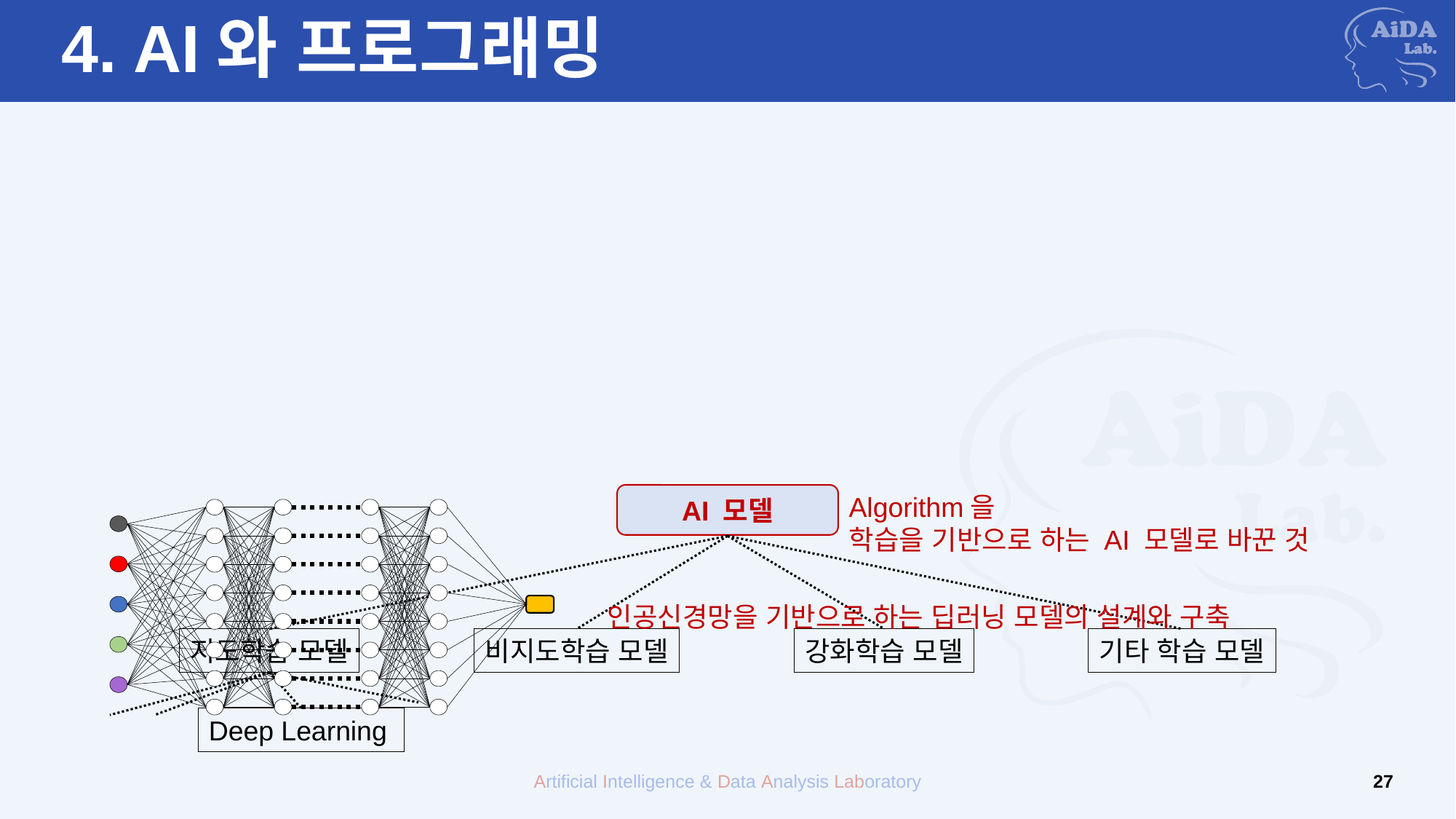

# 4. AI와 프로그래밍
AI 모델
Algorithm을
학습을 기반으로 하는 AI 모델로 바꾼 것

인공신경망을 기반으로 하는 딥러닝 모델의 설계와 구축
지도학습 모델
비지도학습 모델
강화학습 모델
기타 학습 모델
Deep Learning
Artificial Intelligence & Data Analysis Laboratory
27